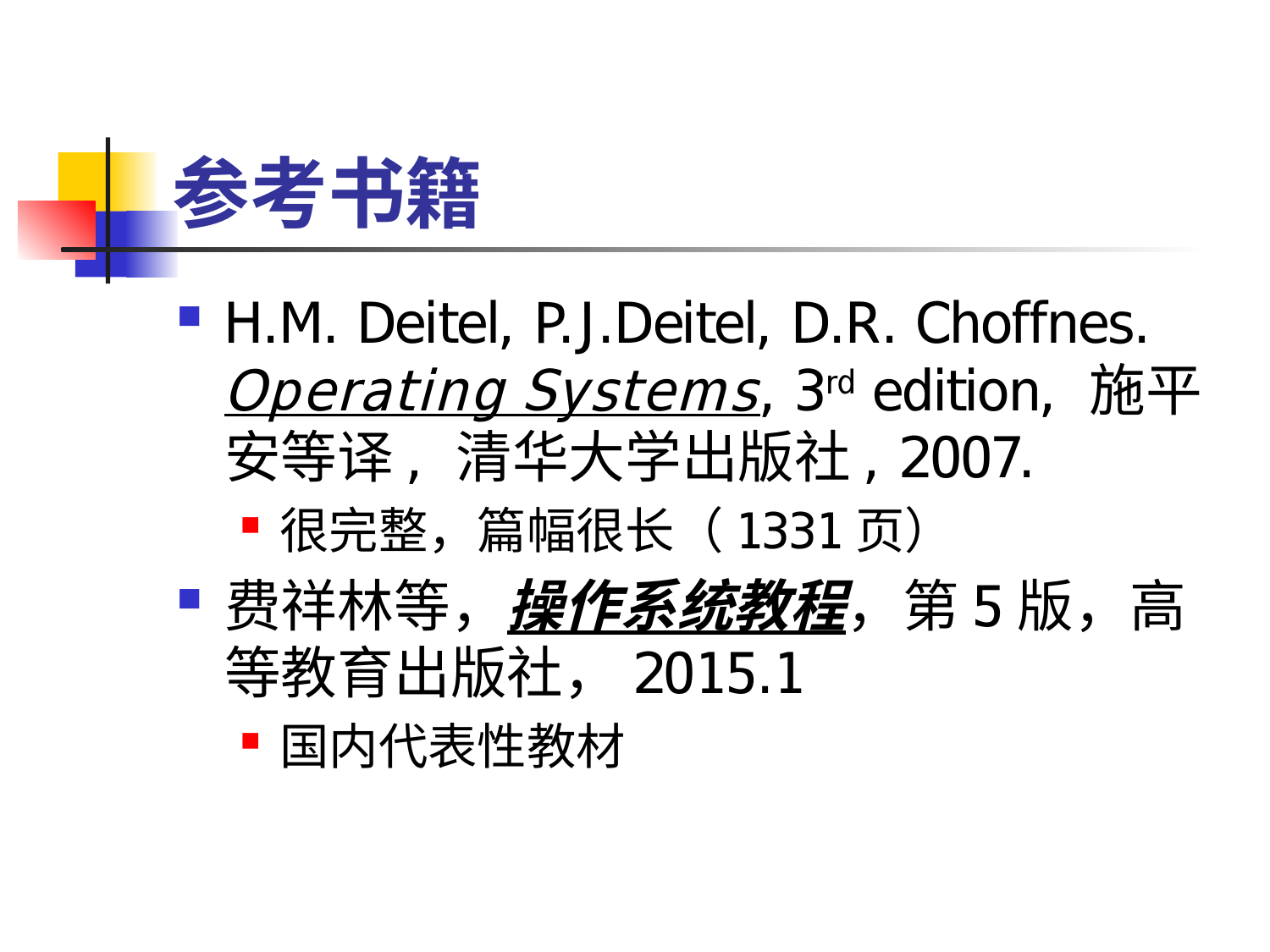

# 参考书籍
H.M. Deitel, P.J.Deitel, D.R. Choffnes. Operating Systems, 3rd edition, 施平安等译, 清华大学出版社, 2007.
很完整，篇幅很长（1331页）
费祥林等，操作系统教程，第5版，高等教育出版社，2015.1
国内代表性教材